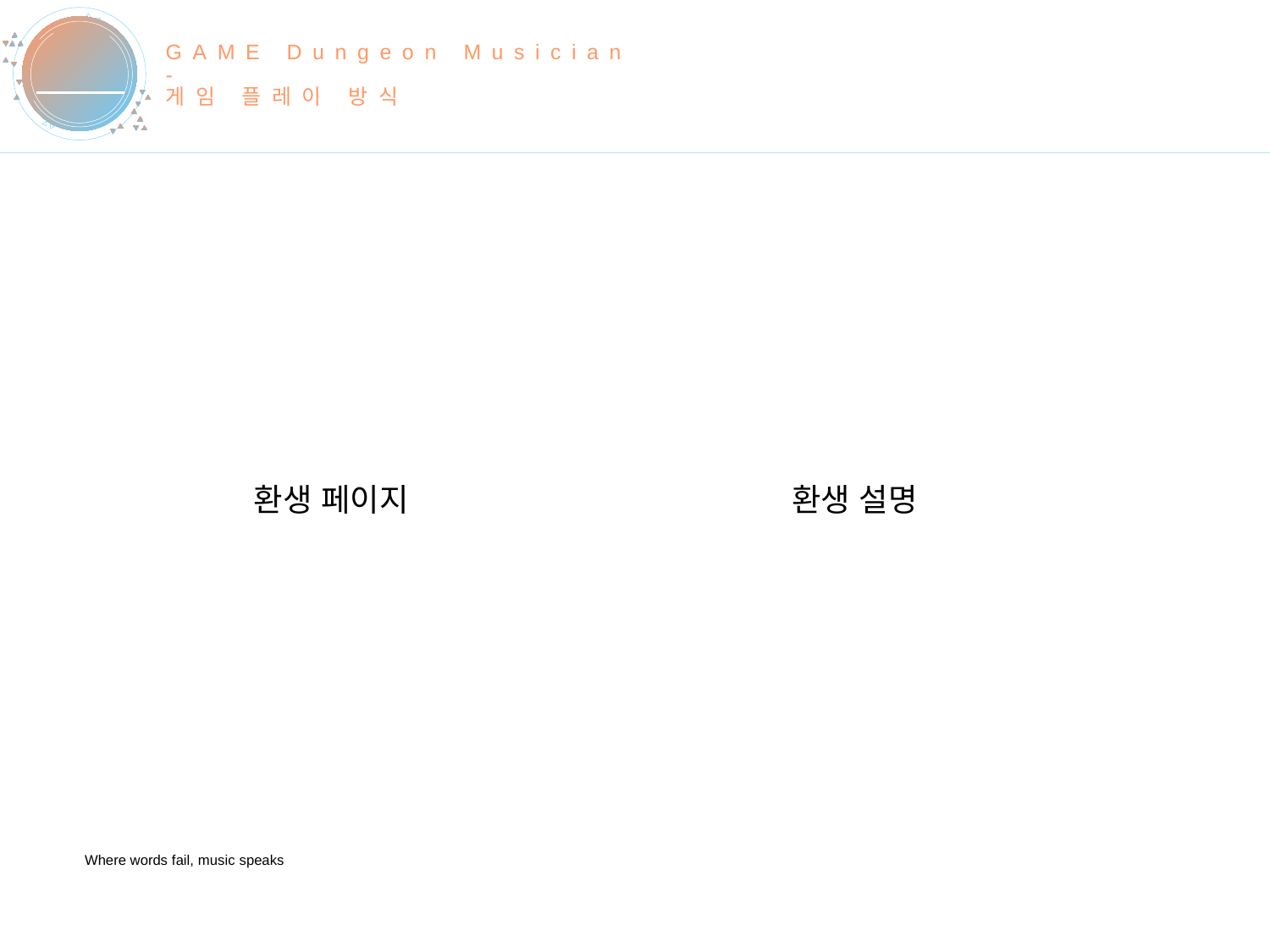

# GAME Dungeon Musician - 게임 플레이 방식
DIGITAL
VINYL-
DESIGNED BY L@RGO
환생 페이지
환생 설명
Where words fail, music speaks